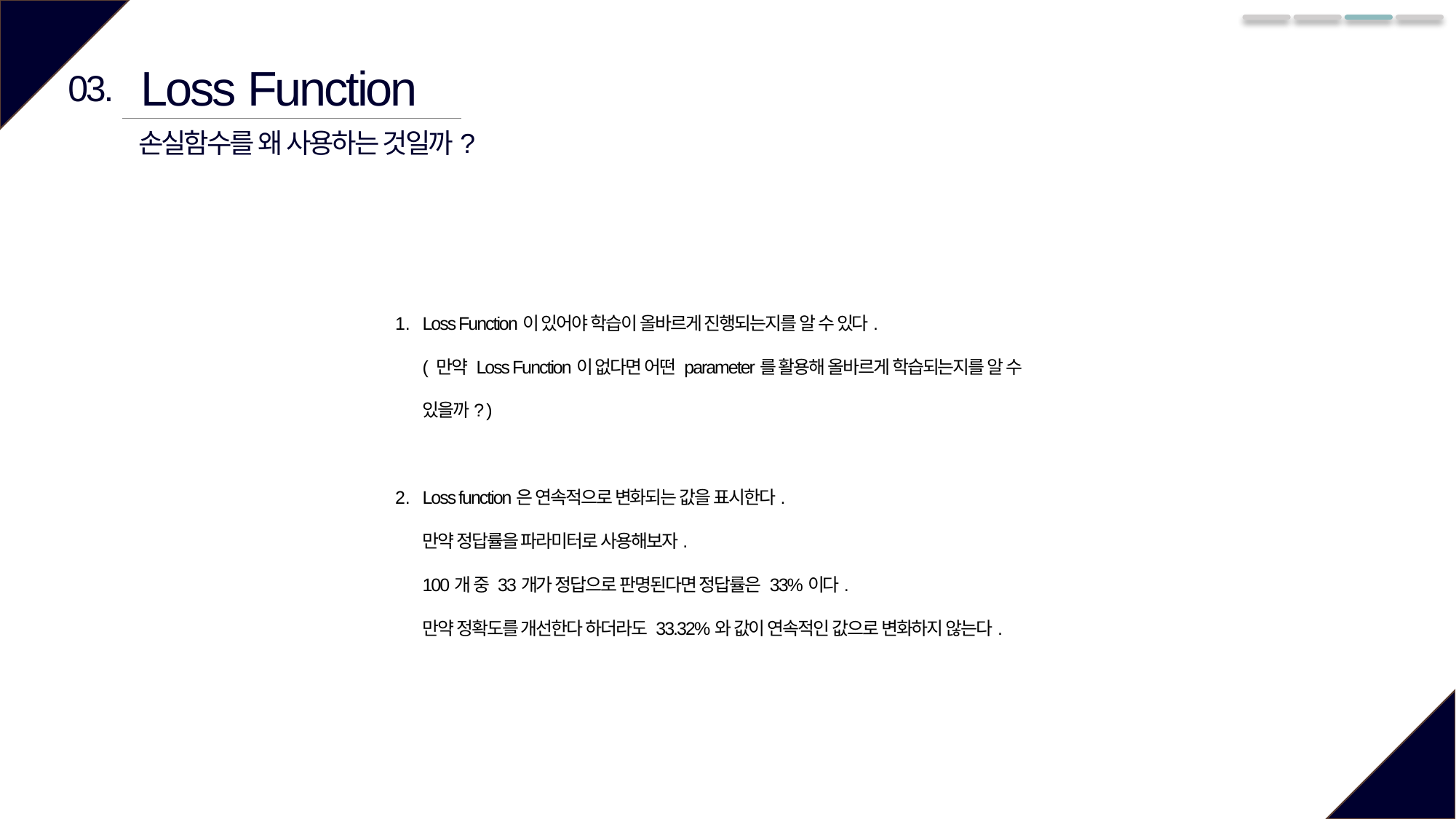

Loss Function
03.
손실함수를 왜 사용하는 것일까?
Loss Function이 있어야 학습이 올바르게 진행되는지를 알 수 있다.
( 만약 Loss Function이 없다면 어떤 parameter를 활용해 올바르게 학습되는지를 알 수 있을까? )

Loss function은 연속적으로 변화되는 값을 표시한다.
만약 정답률을 파라미터로 사용해보자.
100개 중 33개가 정답으로 판명된다면 정답률은 33%이다.
만약 정확도를 개선한다 하더라도 33.32%와 값이 연속적인 값으로 변화하지 않는다.